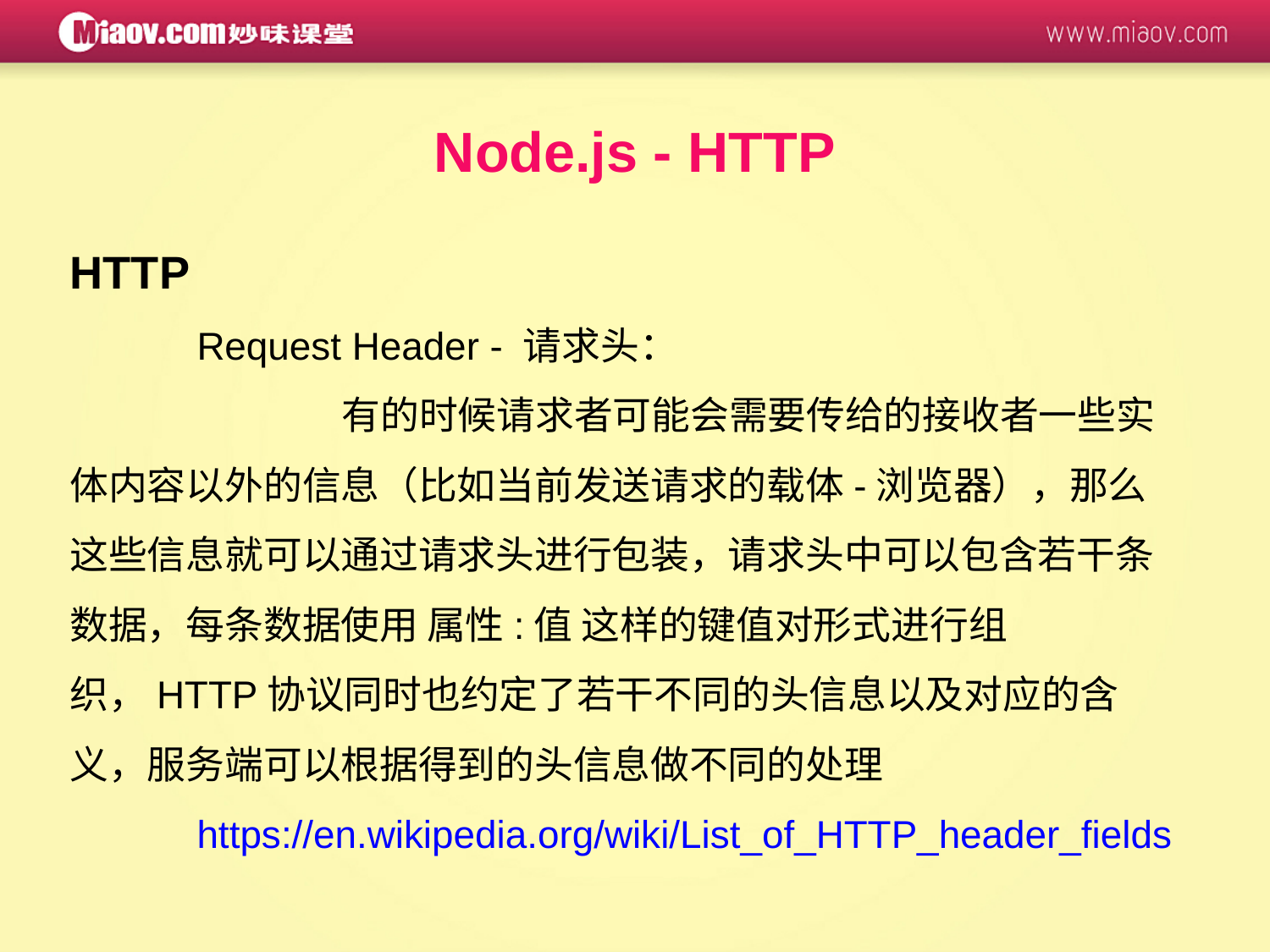

Node.js - HTTP
HTTP
	Request Header - 请求头：
		 有的时候请求者可能会需要传给的接收者一些实体内容以外的信息（比如当前发送请求的载体-浏览器），那么这些信息就可以通过请求头进行包装，请求头中可以包含若干条数据，每条数据使用 属性:值 这样的键值对形式进行组织，HTTP协议同时也约定了若干不同的头信息以及对应的含义，服务端可以根据得到的头信息做不同的处理
	https://en.wikipedia.org/wiki/List_of_HTTP_header_fields